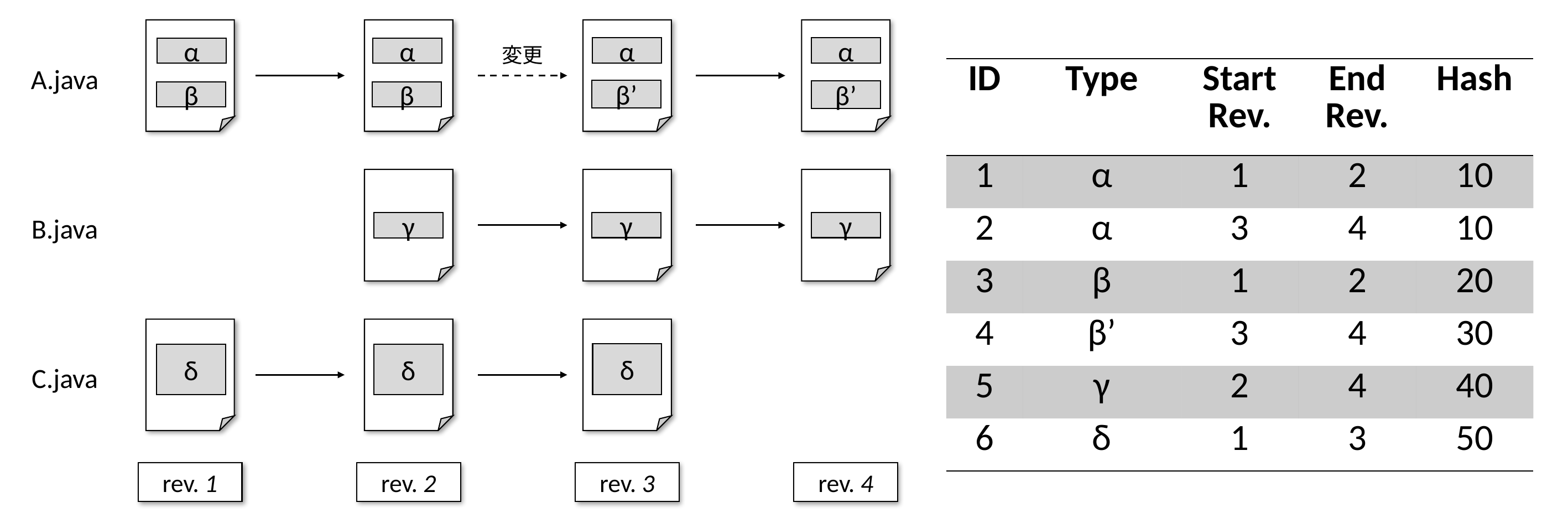

A.java
α
変更
α
α
α
| ID | Type | Start Rev. | End Rev. | Hash |
| --- | --- | --- | --- | --- |
| 1 | α | 1 | 2 | 10 |
| 2 | α | 3 | 4 | 10 |
| 3 | β | 1 | 2 | 20 |
| 4 | β’ | 3 | 4 | 30 |
| 5 | γ | 2 | 4 | 40 |
| 6 | δ | 1 | 3 | 50 |
β’
β’
β
β

B.java
γ
γ
γ

C.java
δ
δ
δ
rev. 1
rev. 3
rev. 4
rev. 2